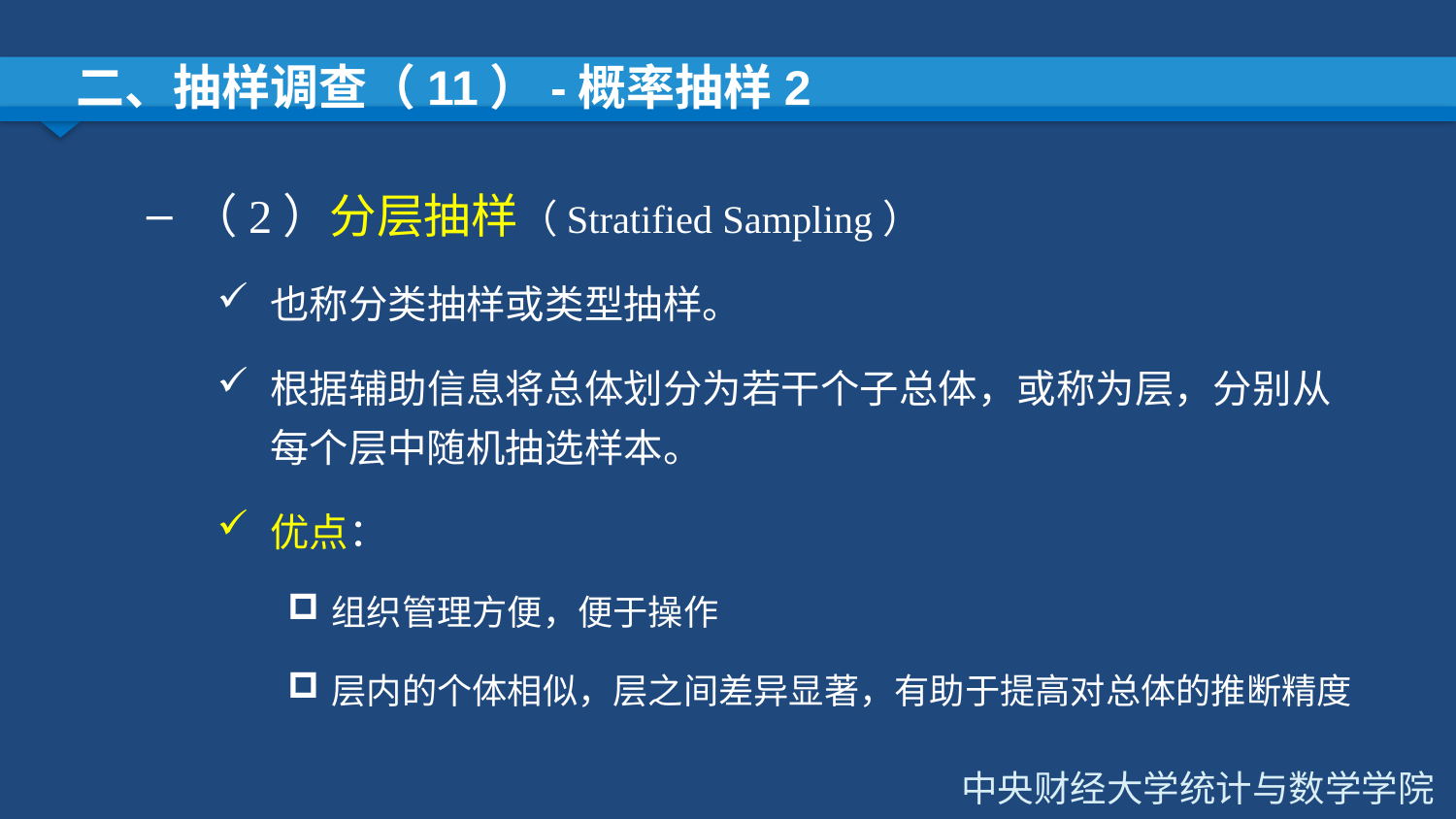

# 二、抽样调查（11）-概率抽样2
（2）分层抽样（Stratified Sampling）
也称分类抽样或类型抽样。
根据辅助信息将总体划分为若干个子总体，或称为层，分别从每个层中随机抽选样本。
优点：
组织管理方便，便于操作
层内的个体相似，层之间差异显著，有助于提高对总体的推断精度